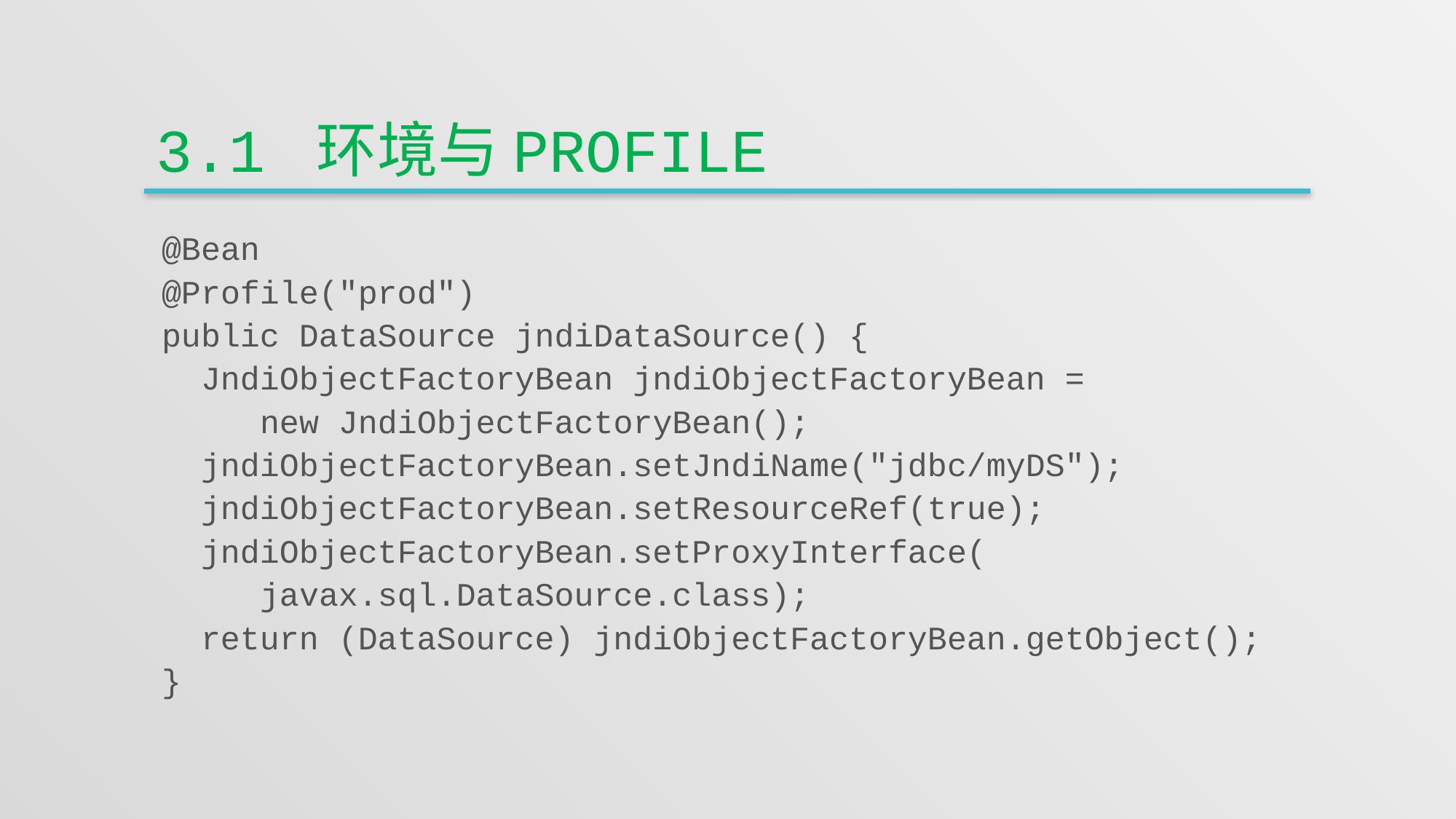

# 3.1 环境与profile
@Bean
@Profile("prod")
public DataSource jndiDataSource() {
  JndiObjectFactoryBean jndiObjectFactoryBean =
     new JndiObjectFactoryBean();
  jndiObjectFactoryBean.setJndiName("jdbc/myDS");
  jndiObjectFactoryBean.setResourceRef(true);
  jndiObjectFactoryBean.setProxyInterface(
     javax.sql.DataSource.class);
  return (DataSource) jndiObjectFactoryBean.getObject();
}